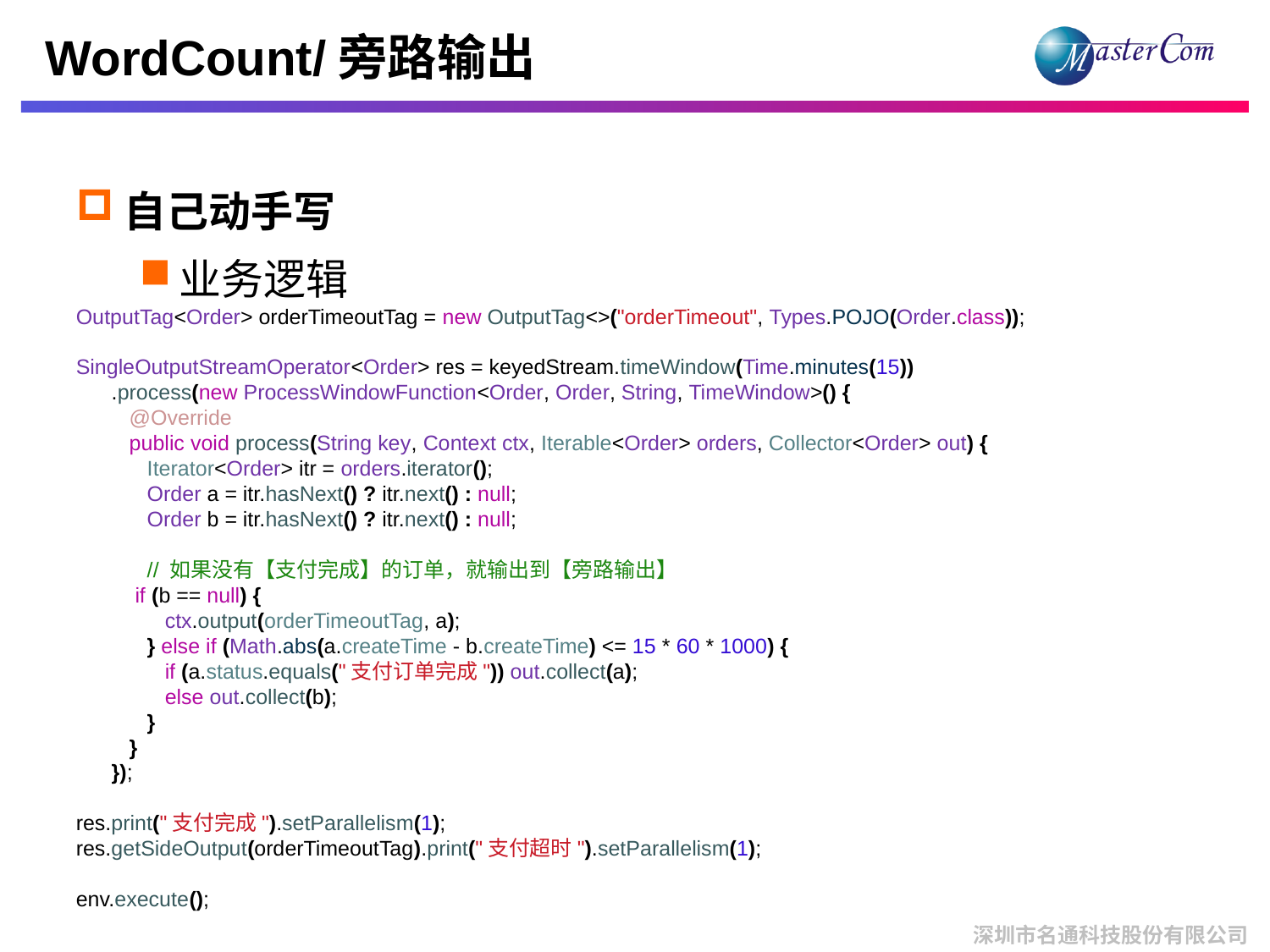

# WordCount/旁路输出
自己动手写
业务逻辑
OutputTag<Order> orderTimeoutTag = new OutputTag<>("orderTimeout", Types.POJO(Order.class));

SingleOutputStreamOperator<Order> res = keyedStream.timeWindow(Time.minutes(15))
      .process(new ProcessWindowFunction<Order, Order, String, TimeWindow>() {
         @Override
         public void process(String key, Context ctx, Iterable<Order> orders, Collector<Order> out) {
            Iterator<Order> itr = orders.iterator();
            Order a = itr.hasNext() ? itr.next() : null;
            Order b = itr.hasNext() ? itr.next() : null;

            // 如果没有【支付完成】的订单，就输出到【旁路输出】
          if (b == null) {
               ctx.output(orderTimeoutTag, a);
            } else if (Math.abs(a.createTime - b.createTime) <= 15 * 60 * 1000) {
               if (a.status.equals("支付订单完成")) out.collect(a);
               else out.collect(b);
            }
         }
      });

res.print("支付完成").setParallelism(1);
res.getSideOutput(orderTimeoutTag).print("支付超时").setParallelism(1);

env.execute();